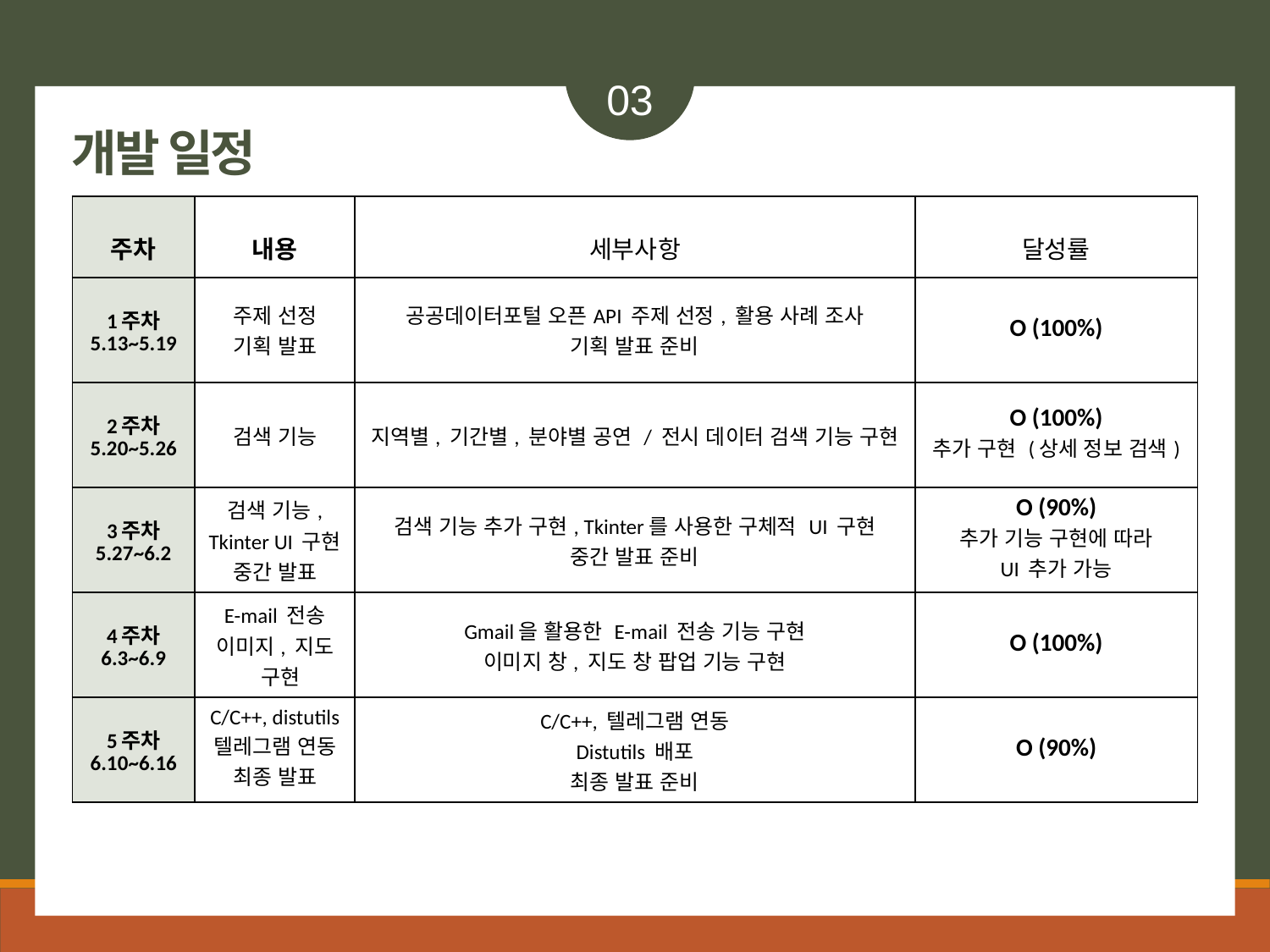

03

개발 일정
| 주차 | 내용 | 세부사항 | 달성률 |
| --- | --- | --- | --- |
| 1주차 5.13~5.19 | 주제 선정 기획 발표 | 공공데이터포털 오픈API 주제 선정, 활용 사례 조사 기획 발표 준비 | O (100%) |
| 2주차 5.20~5.26 | 검색 기능 | 지역별, 기간별, 분야별 공연 / 전시 데이터 검색 기능 구현 | O (100%) 추가 구현 (상세 정보 검색) |
| 3주차 5.27~6.2 | 검색 기능, Tkinter UI 구현 중간 발표 | 검색 기능 추가 구현, Tkinter를 사용한 구체적 UI 구현 중간 발표 준비 | O (90%) 추가 기능 구현에 따라 UI 추가 가능 |
| 4주차 6.3~6.9 | E-mail 전송 이미지, 지도 구현 | Gmail을 활용한 E-mail 전송 기능 구현 이미지 창, 지도 창 팝업 기능 구현 | O (100%) |
| 5주차 6.10~6.16 | C/C++, distutils 텔레그램 연동 최종 발표 | C/C++, 텔레그램 연동 Distutils 배포 최종 발표 준비 | O (90%) |